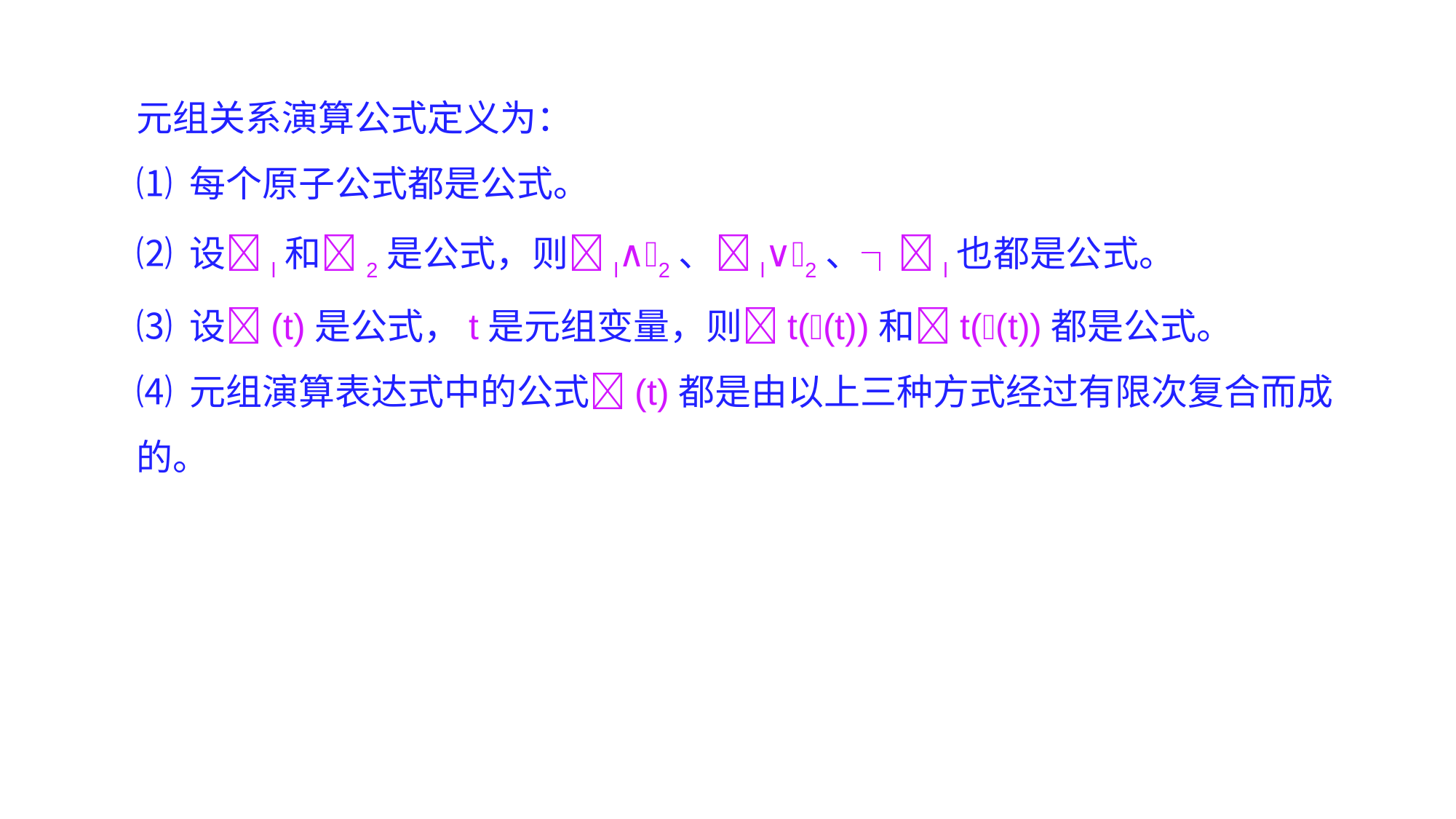

元组关系演算公式定义为：
⑴ 每个原子公式都是公式。
⑵ 设ψl和ψ2是公式，则ψl∧ψ2、ψl∨ψ2、┐ψl也都是公式。
⑶ 设ψ(t)是公式，t是元组变量，则∃t(ψ(t))和∀t(ψ(t))都是公式。
⑷ 元组演算表达式中的公式ψ(t)都是由以上三种方式经过有限次复合而成的。